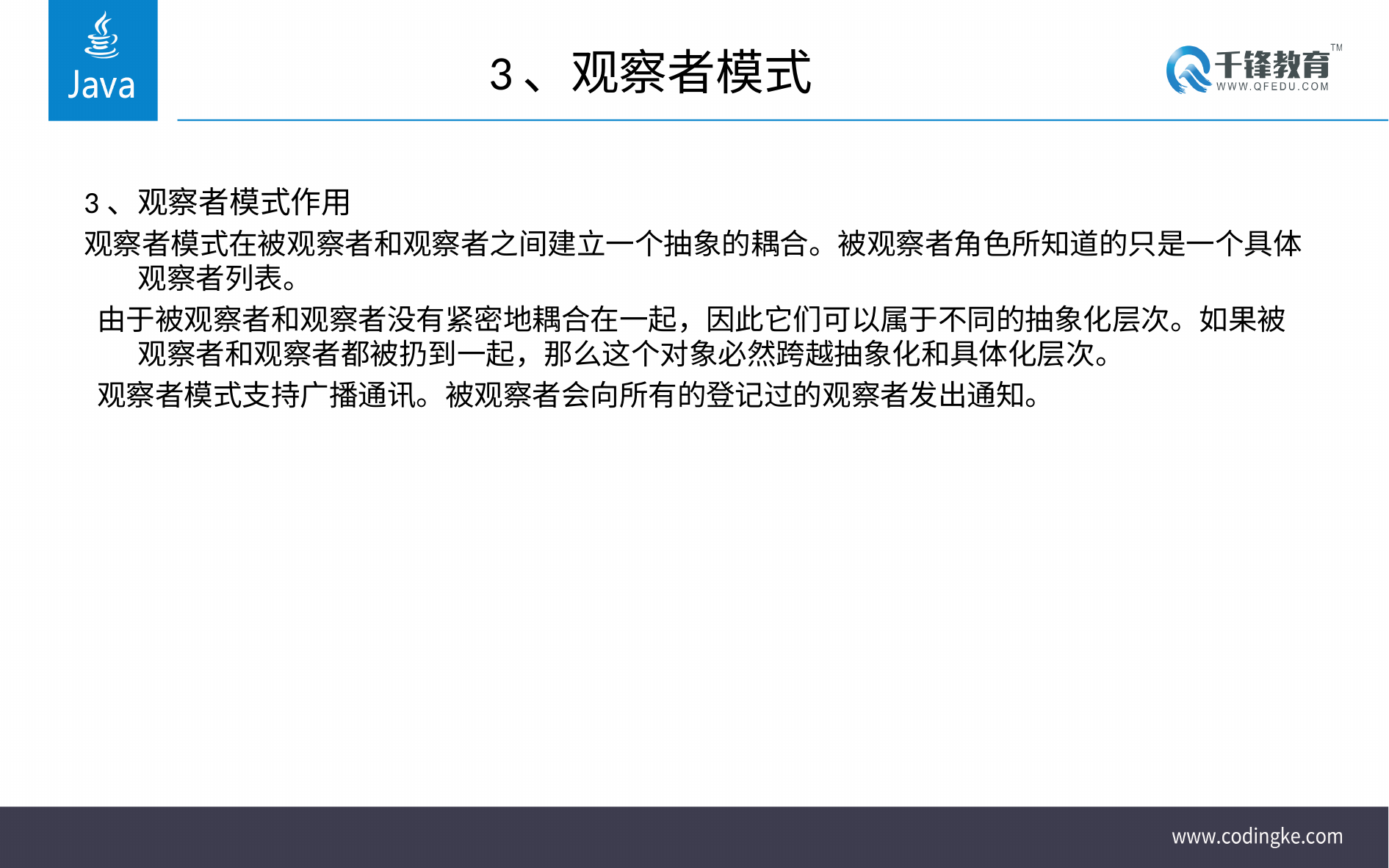

# 3、观察者模式
3、观察者模式作用
观察者模式在被观察者和观察者之间建立一个抽象的耦合。被观察者角色所知道的只是一个具体观察者列表。
 由于被观察者和观察者没有紧密地耦合在一起，因此它们可以属于不同的抽象化层次。如果被观察者和观察者都被扔到一起，那么这个对象必然跨越抽象化和具体化层次。
 观察者模式支持广播通讯。被观察者会向所有的登记过的观察者发出通知。